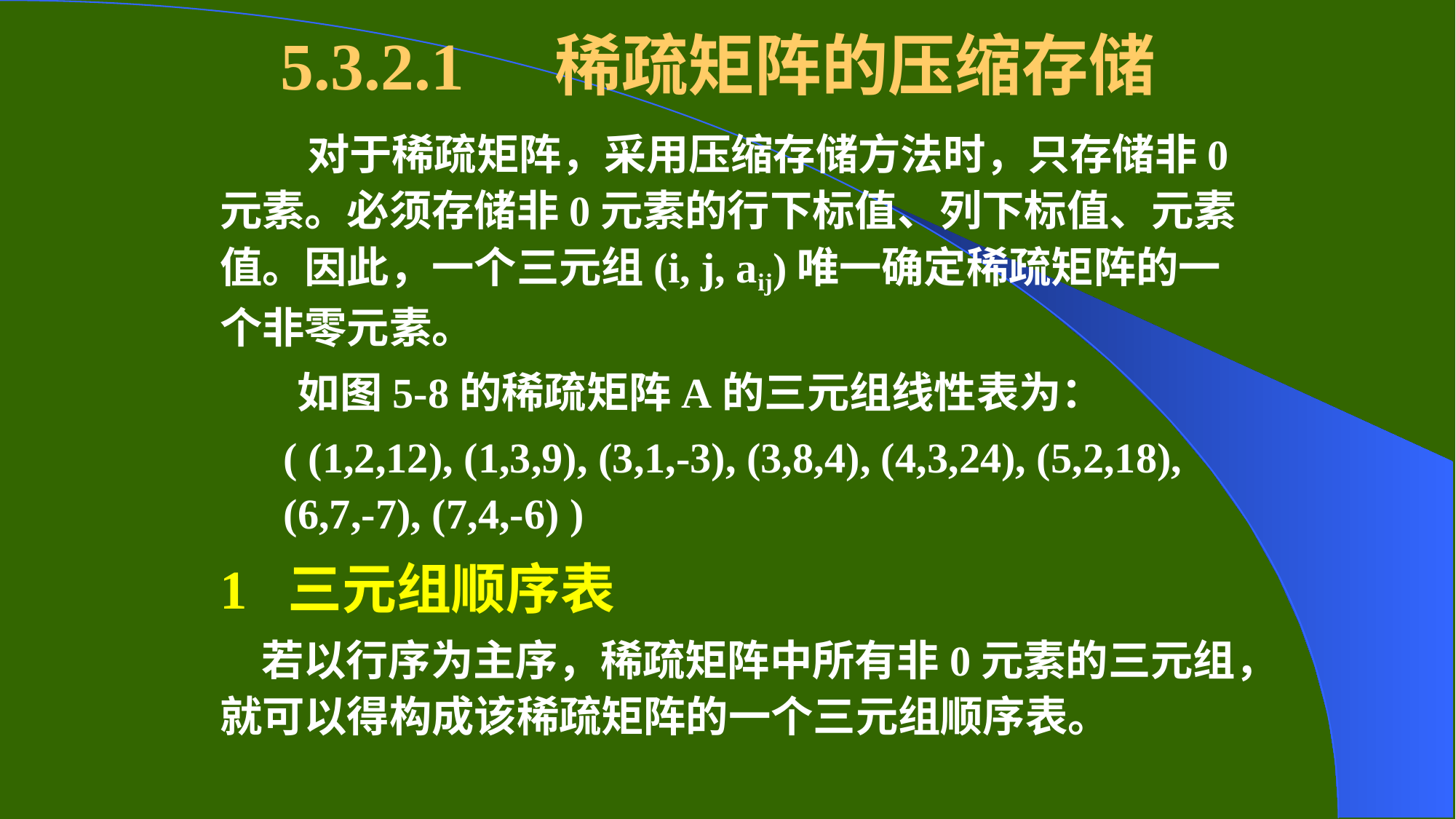

# 5.3.2.1    稀疏矩阵的压缩存储
        对于稀疏矩阵，采用压缩存储方法时，只存储非0元素。必须存储非0元素的行下标值、列下标值、元素值。因此，一个三元组(i, j, aij)唯一确定稀疏矩阵的一个非零元素。
       如图5-8的稀疏矩阵A的三元组线性表为：
( (1,2,12), (1,3,9), (3,1,-3), (3,8,4), (4,3,24), (5,2,18), (6,7,-7), (7,4,-6) )
1  三元组顺序表
    若以行序为主序，稀疏矩阵中所有非0元素的三元组，就可以得构成该稀疏矩阵的一个三元组顺序表。